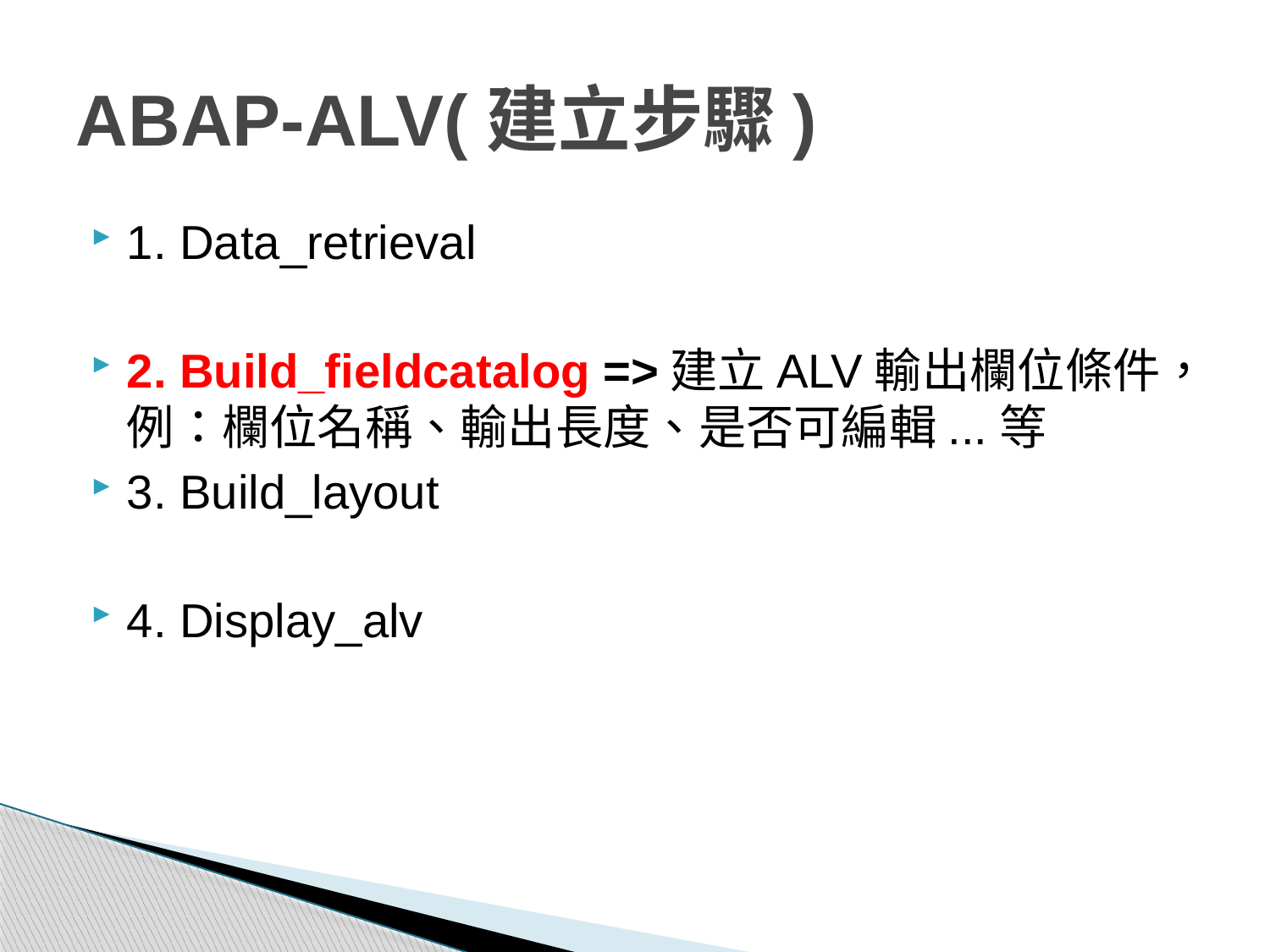

# ABAP-ALV(建立步驟)
1. Data_retrieval

2. Build_fieldcatalog =>建立ALV輸出欄位條件，例：欄位名稱、輸出長度、是否可編輯...等
3. Build_layout

4. Display_alv